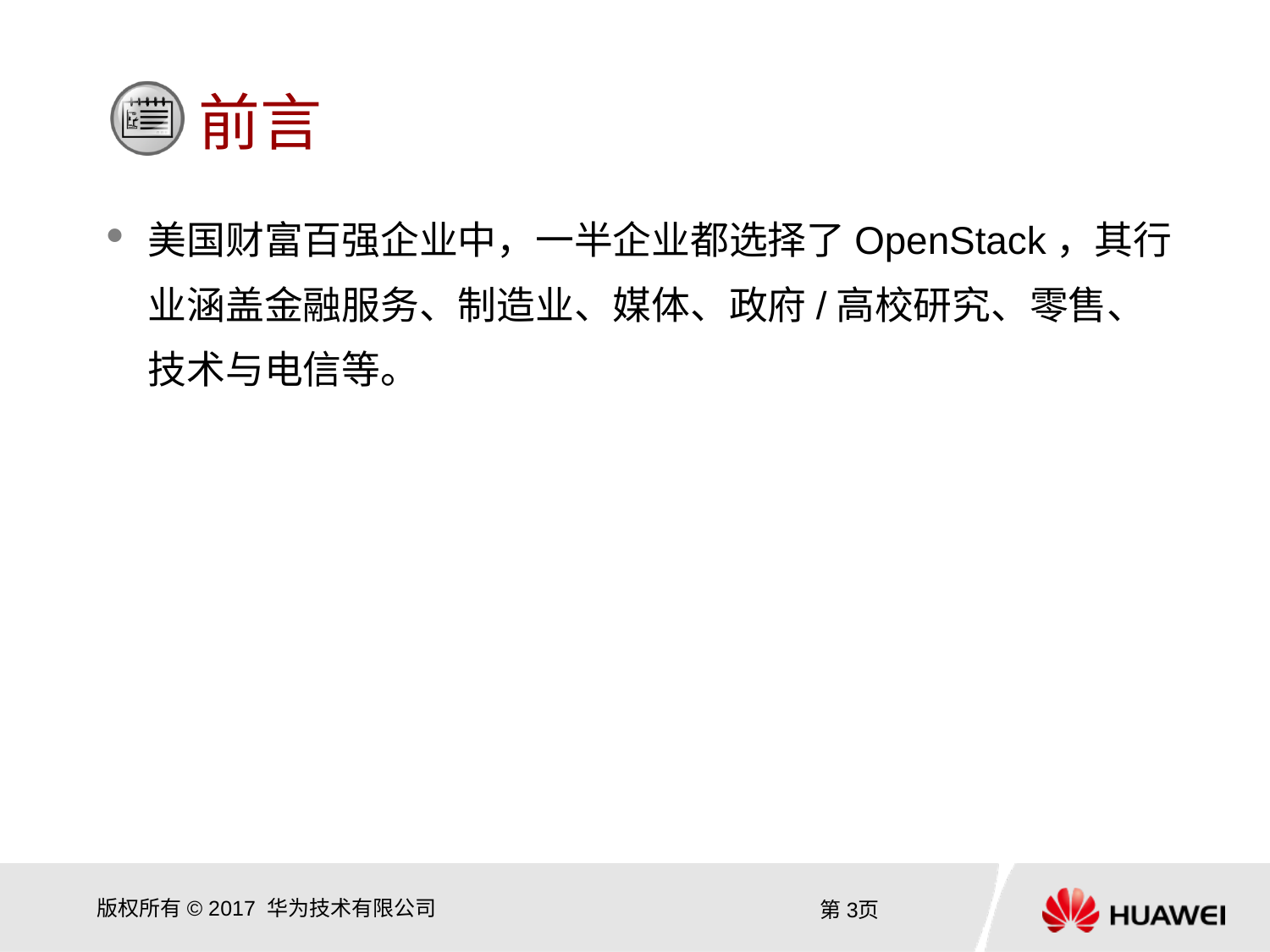

美国财富百强企业中，一半企业都选择了OpenStack，其行业涵盖金融服务、制造业、媒体、政府/高校研究、零售、技术与电信等。